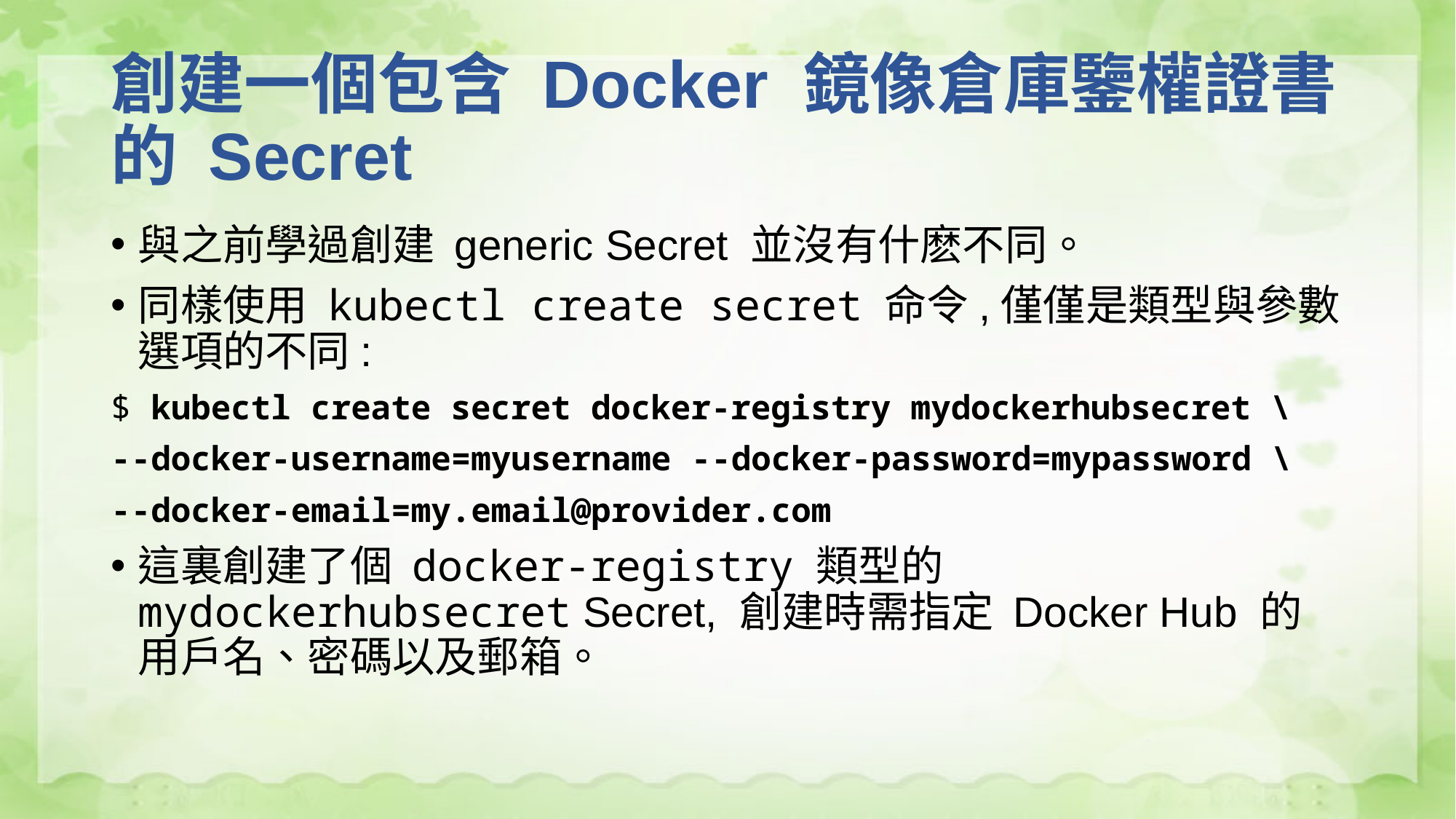

# 創建一個包含 Docker 鏡像倉庫鑒權證書的 Secret
與之前學過創建 generic Secret 並沒有什麽不同。
同樣使用 kubectl create secret 命令,僅僅是類型與參數選項的不同:
$ kubectl create secret docker-registry mydockerhubsecret \
--docker-username=myusername --docker-password=mypassword \
--docker-email=my.email@provider.com
這裏創建了個 docker-registry 類型的 mydockerhubsecret Secret, 創建時需指定 Docker Hub 的用戶名、密碼以及郵箱。